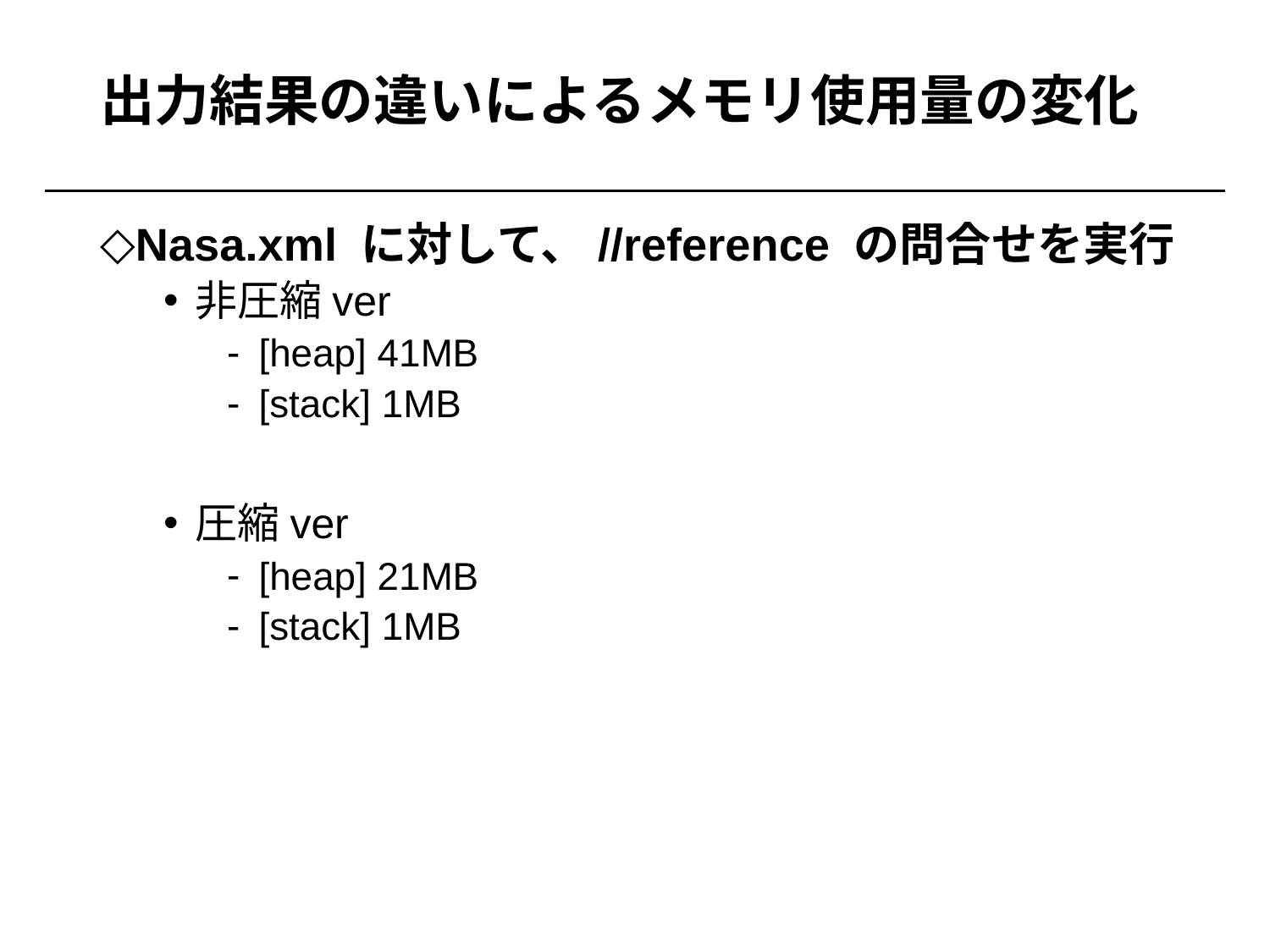

# 出力結果の違いによるメモリ使用量の変化
Nasa.xml に対して、//reference の問合せを実行
非圧縮ver
[heap] 41MB
[stack] 1MB

圧縮ver
[heap] 21MB
[stack] 1MB